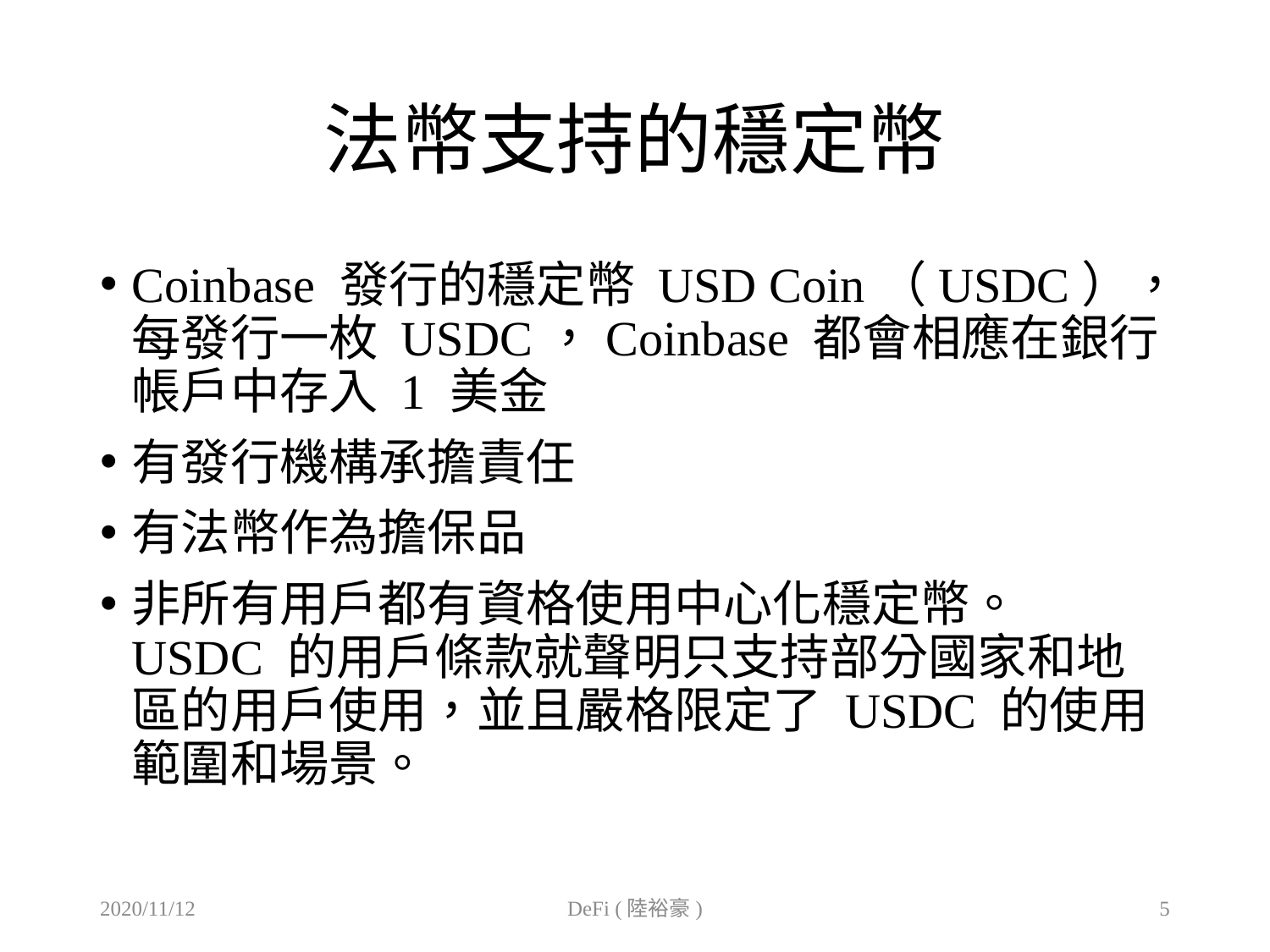

# 法幣支持的穩定幣
Coinbase 發行的穩定幣 USD Coin（USDC），每發行一枚 USDC，Coinbase 都會相應在銀行帳戶中存入 1 美金
有發行機構承擔責任
有法幣作為擔保品
非所有用戶都有資格使用中心化穩定幣。 USDC 的用戶條款就聲明只支持部分國家和地區的用戶使用，並且嚴格限定了 USDC 的使用範圍和場景。
2020/11/12
DeFi (陸裕豪)
5